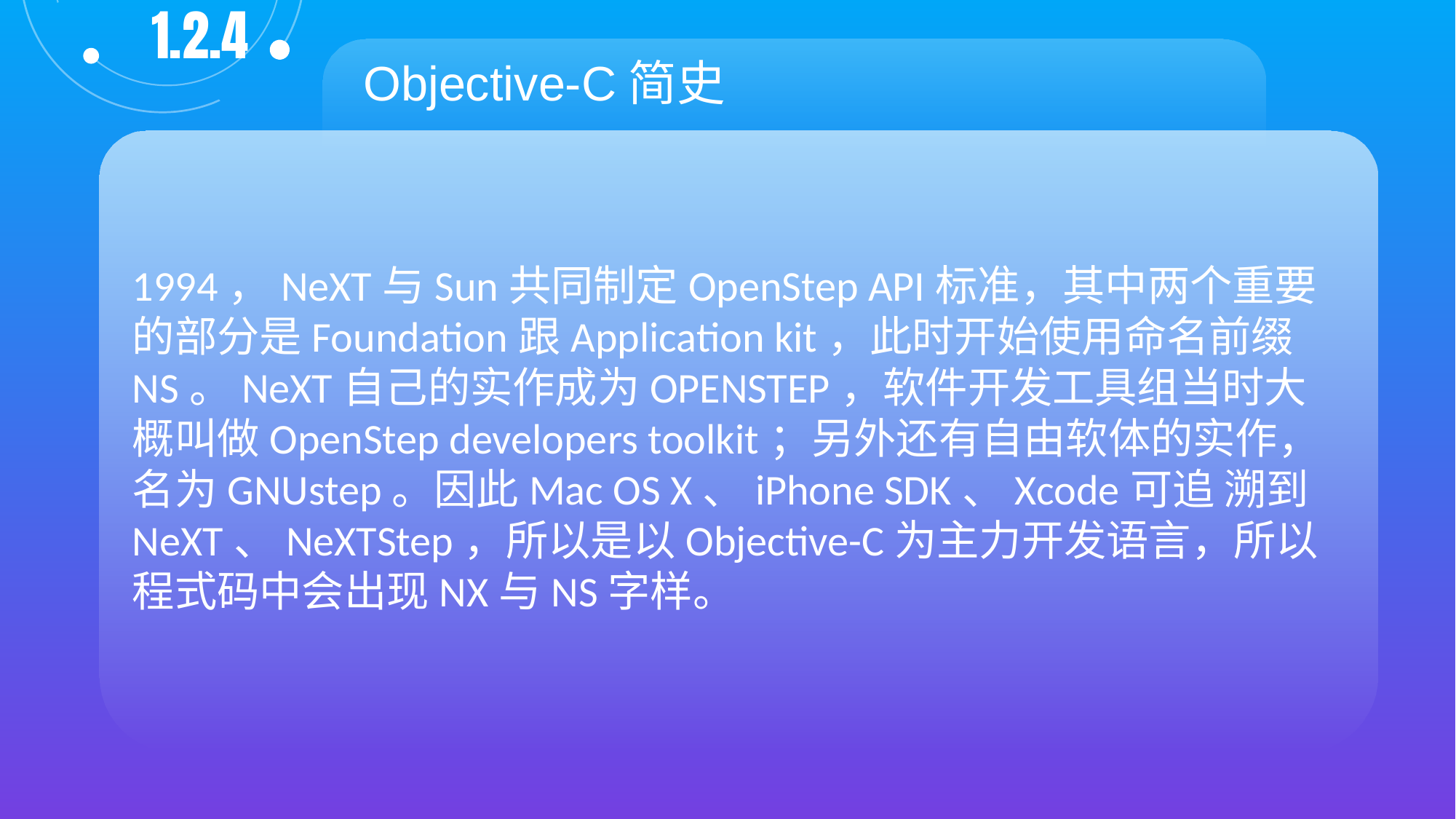

1.2.4

Objective-C简史
1994，NeXT与Sun共同制定OpenStep API标准，其中两个重要的部分是Foundation跟Application kit，此时开始使用命名前缀NS。NeXT自己的实作成为OPENSTEP，软件开发工具组当时大概叫做OpenStep developers toolkit；另外还有自由软体的实作，名为GNUstep。因此Mac OS X、iPhone SDK、Xcode可追 溯到NeXT、NeXTStep，所以是以Objective-C为主力开发语言，所以程式码中会出现NX与NS字样。